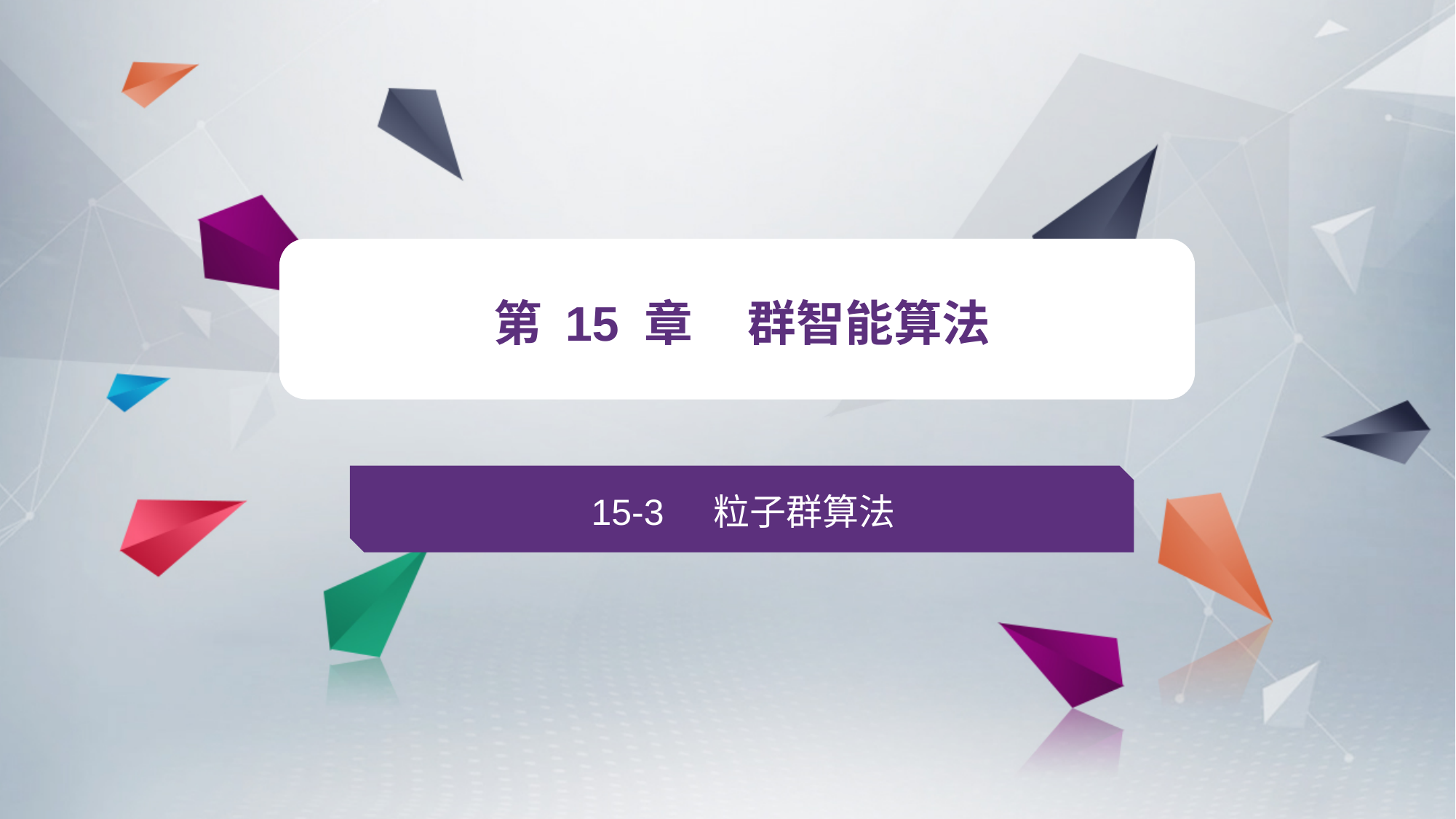

v
第 15 章     群智能算法

15-3    粒子群算法